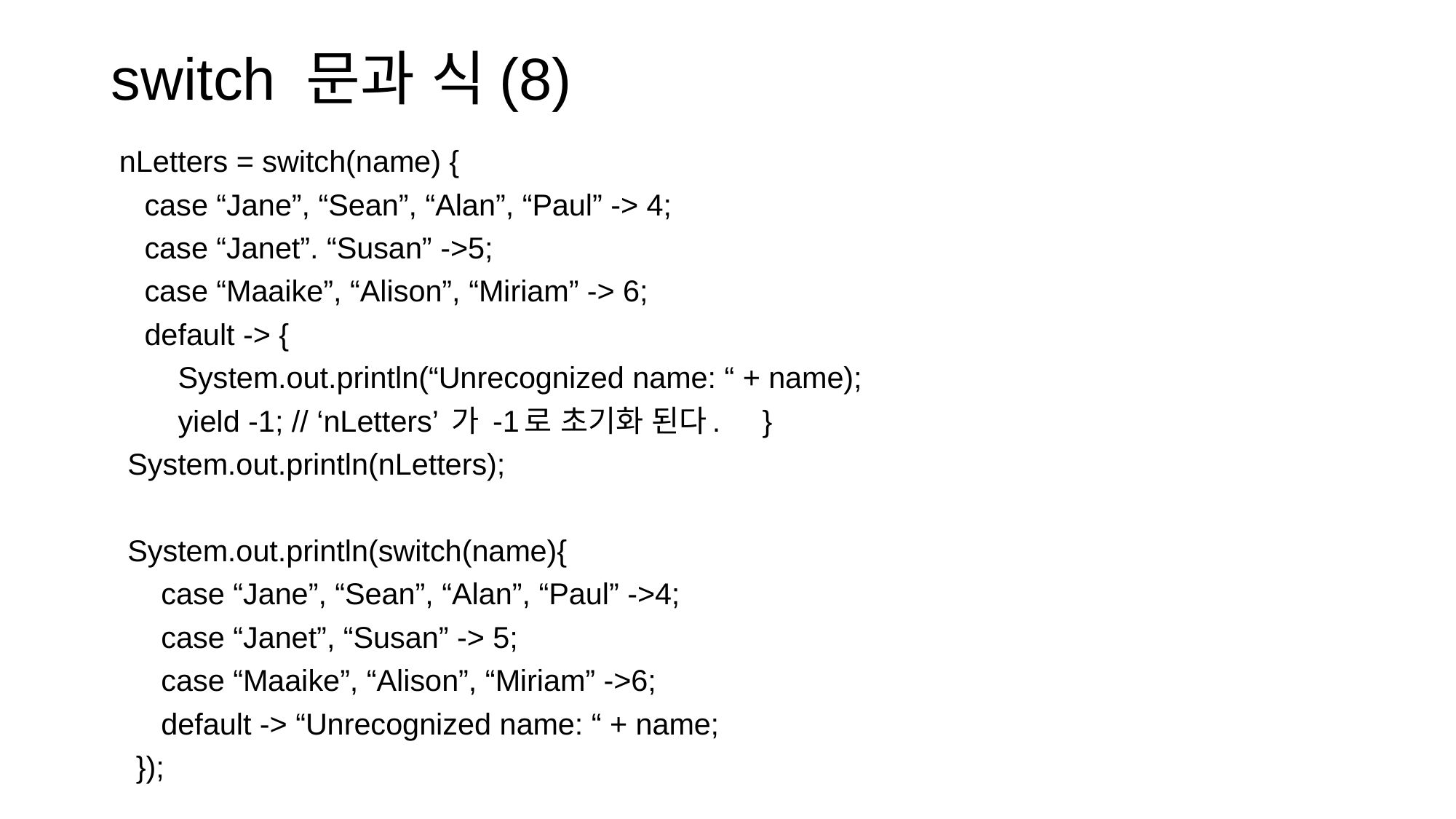

# switch 문과 식(8)
 nLetters = switch(name) {
    case “Jane”, “Sean”, “Alan”, “Paul” -> 4;
    case “Janet”. “Susan” ->5;
    case “Maaike”, “Alison”, “Miriam” -> 6;
    default -> {
        System.out.println(“Unrecognized name: “ + name);
        yield -1; // ‘nLetters’ 가 -1로 초기화 된다.     }
  System.out.println(nLetters);

  System.out.println(switch(name){
      case “Jane”, “Sean”, “Alan”, “Paul” ->4;
      case “Janet”, “Susan” -> 5;
      case “Maaike”, “Alison”, “Miriam” ->6;
      default -> “Unrecognized name: “ + name;
   });